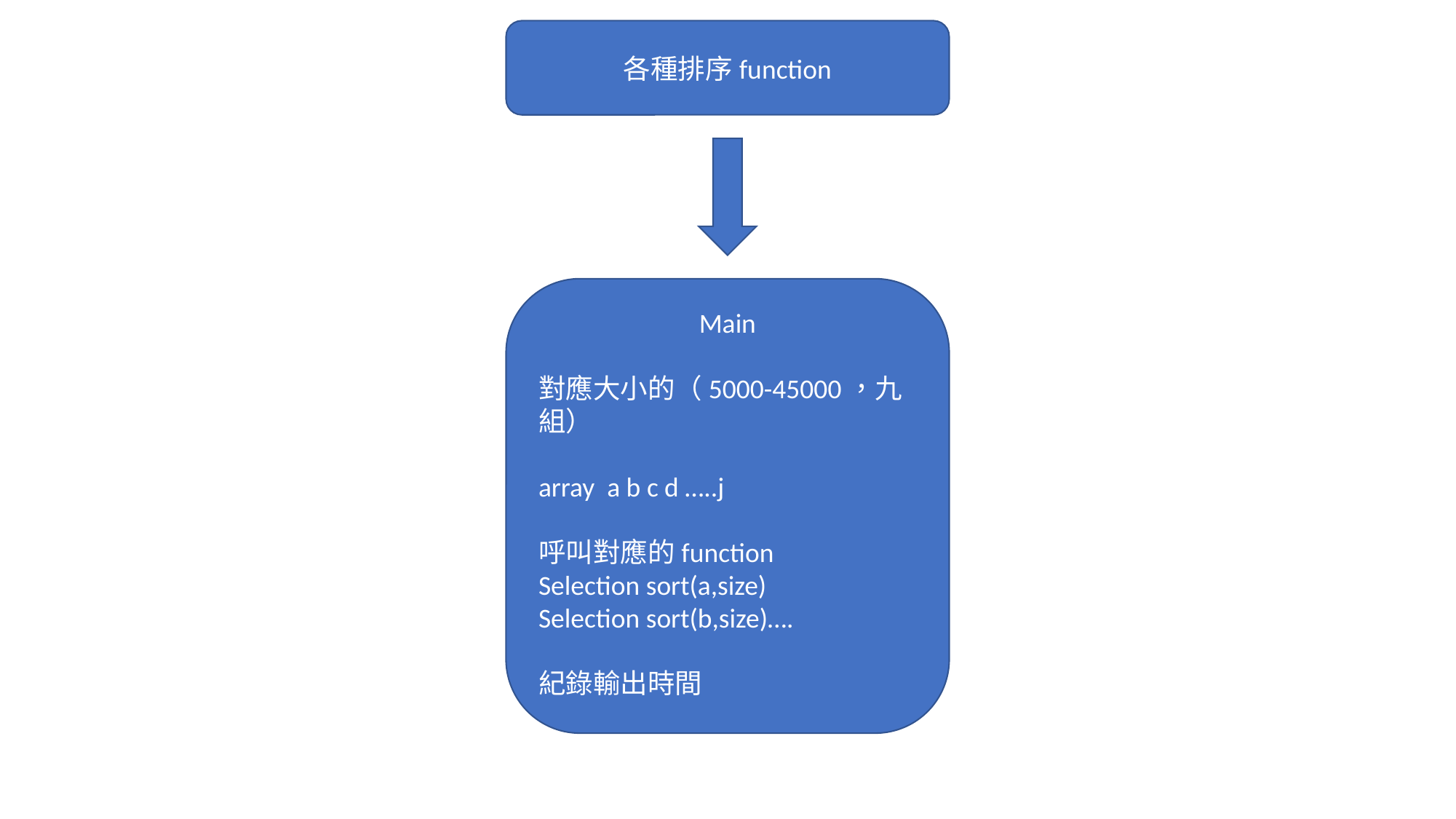

各種排序function

Main

對應大小的（5000-45000，九組）

array  a b c d …..j

呼叫對應的function
Selection sort(a,size)
Selection sort(b,size)….

紀錄輸出時間